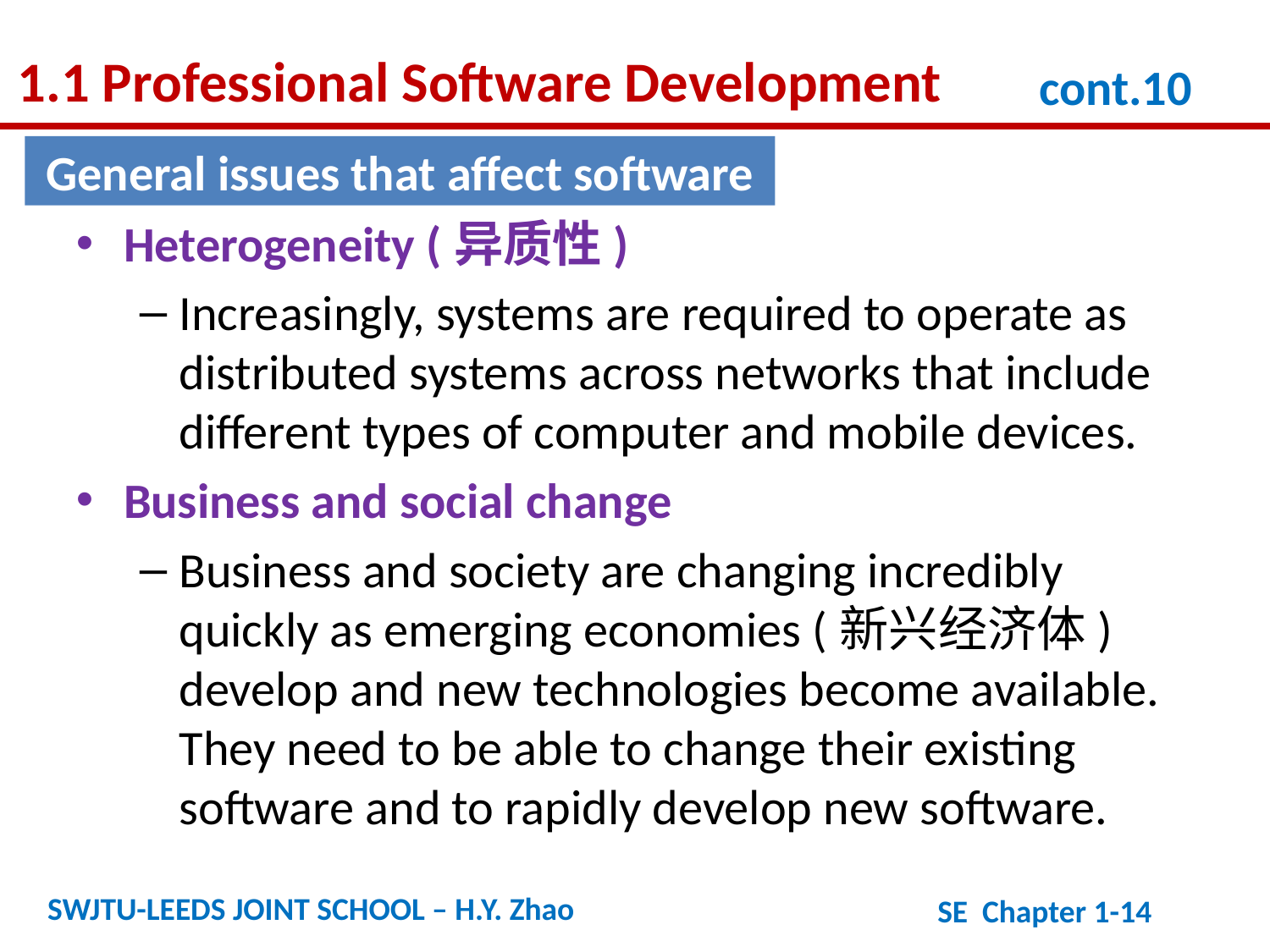

1.1 Professional Software Development
cont.10
General issues that affect software
Heterogeneity (异质性)
Increasingly, systems are required to operate as distributed systems across networks that include different types of computer and mobile devices.
Business and social change
Business and society are changing incredibly quickly as emerging economies (新兴经济体) develop and new technologies become available. They need to be able to change their existing software and to rapidly develop new software.

SWJTU-LEEDS JOINT SCHOOL – H.Y. Zhao
SE  Chapter 1-14